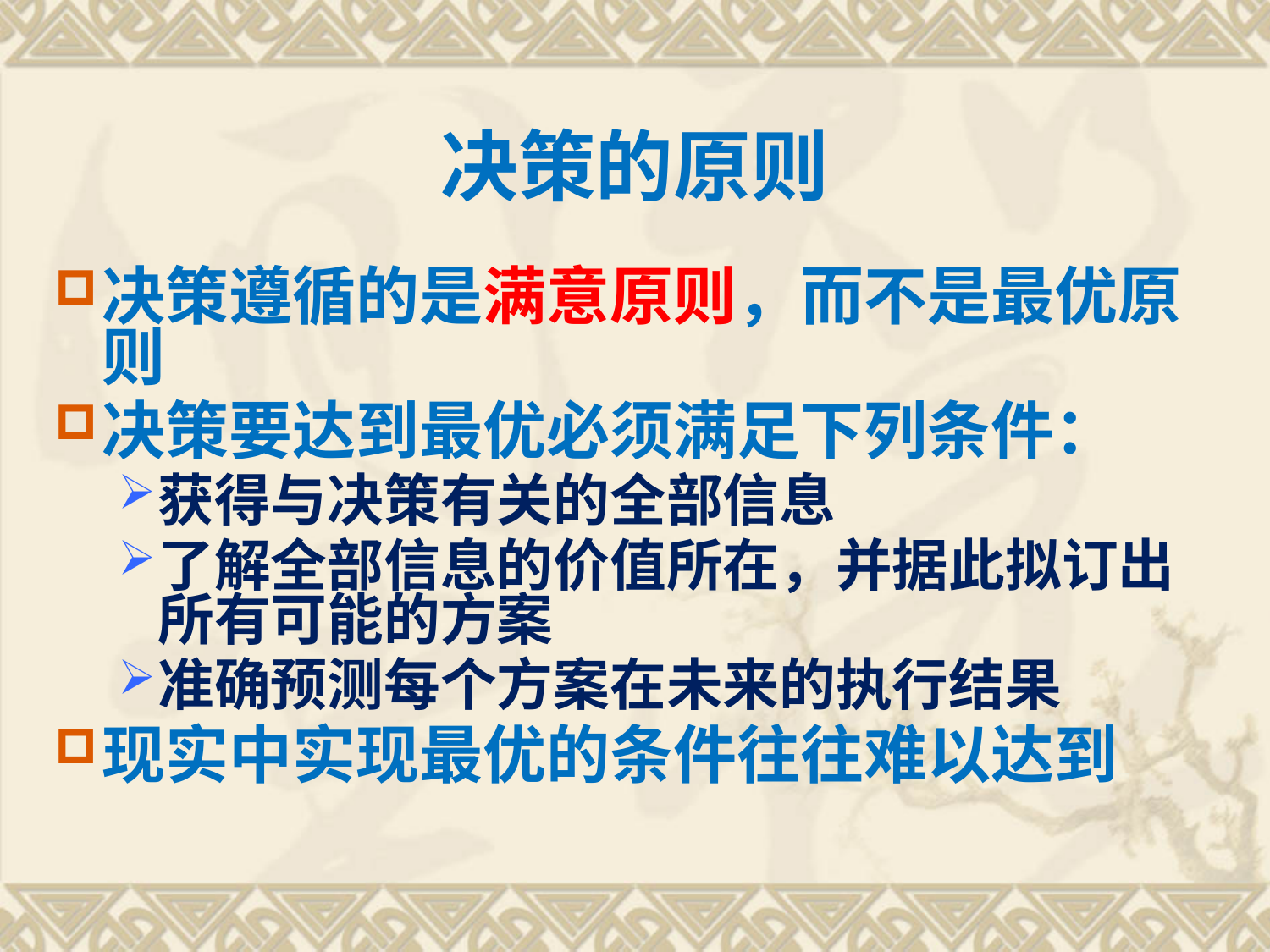

# 决策的原则
决策遵循的是满意原则，而不是最优原则
决策要达到最优必须满足下列条件：
获得与决策有关的全部信息
了解全部信息的价值所在，并据此拟订出所有可能的方案
准确预测每个方案在未来的执行结果
现实中实现最优的条件往往难以达到